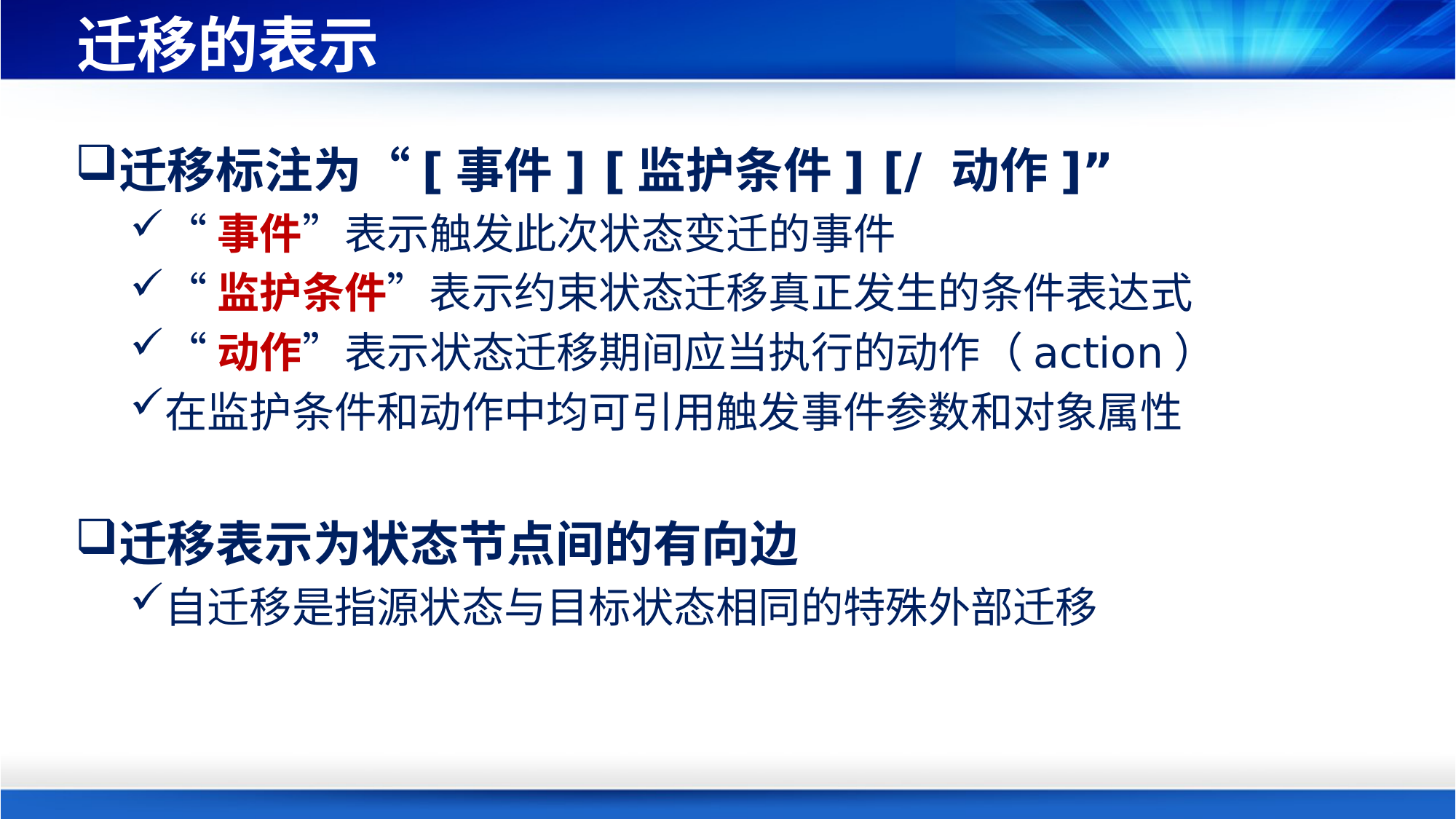

# 迁移的表示
迁移标注为“[事件] [监护条件] [/ 动作]”
“事件”表示触发此次状态变迁的事件
“监护条件”表示约束状态迁移真正发生的条件表达式
“动作”表示状态迁移期间应当执行的动作（action）
在监护条件和动作中均可引用触发事件参数和对象属性

迁移表示为状态节点间的有向边
自迁移是指源状态与目标状态相同的特殊外部迁移